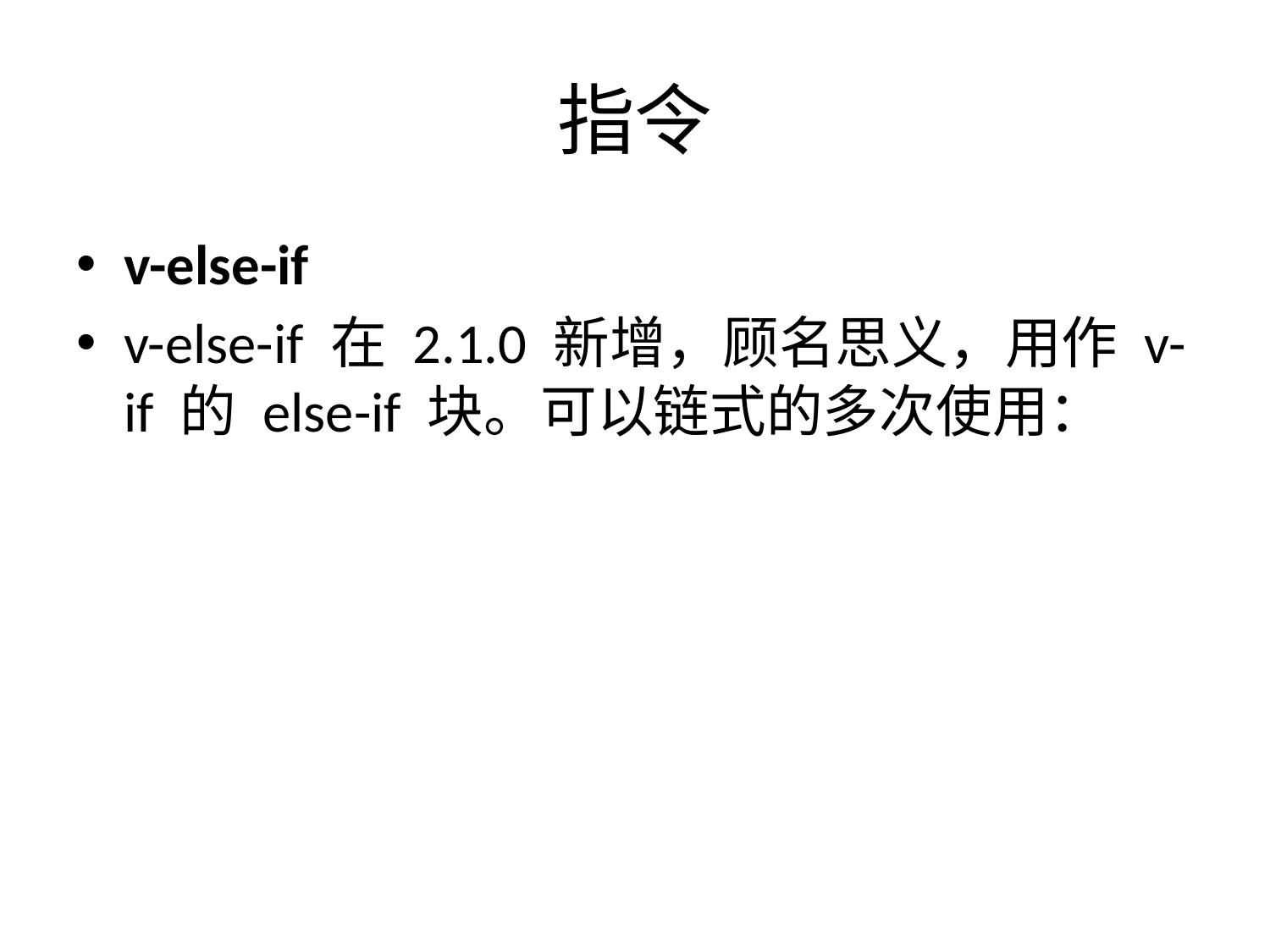

# 指令
v-else-if
v-else-if 在 2.1.0 新增，顾名思义，用作 v-if 的 else-if 块。可以链式的多次使用：